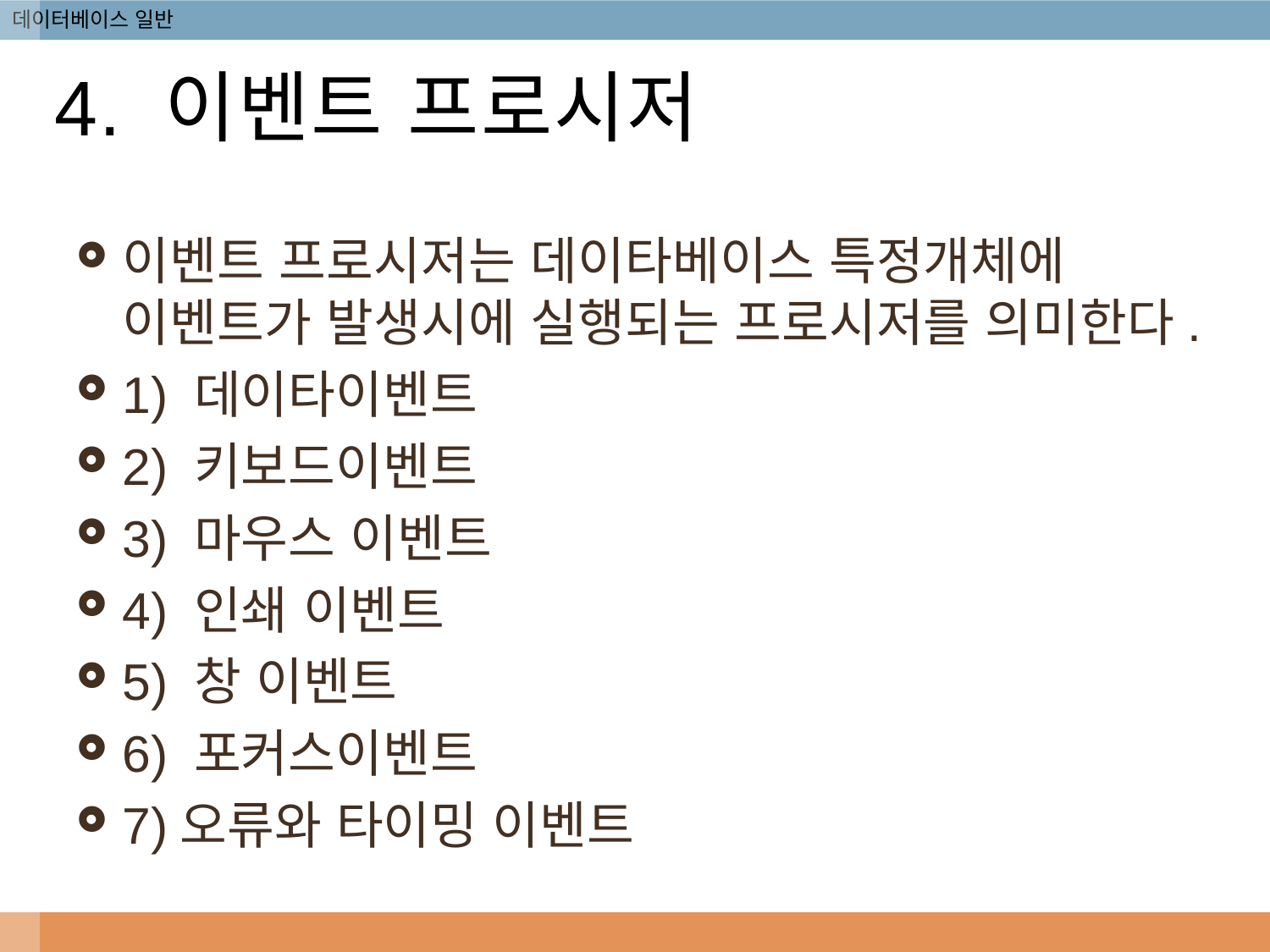

# 4. 이벤트 프로시저
이벤트 프로시저는 데이타베이스 특정개체에 이벤트가 발생시에 실행되는 프로시저를 의미한다.
1) 데이타이벤트
2) 키보드이벤트
3) 마우스 이벤트
4) 인쇄 이벤트
5) 창 이벤트
6) 포커스이벤트
7)오류와 타이밍 이벤트